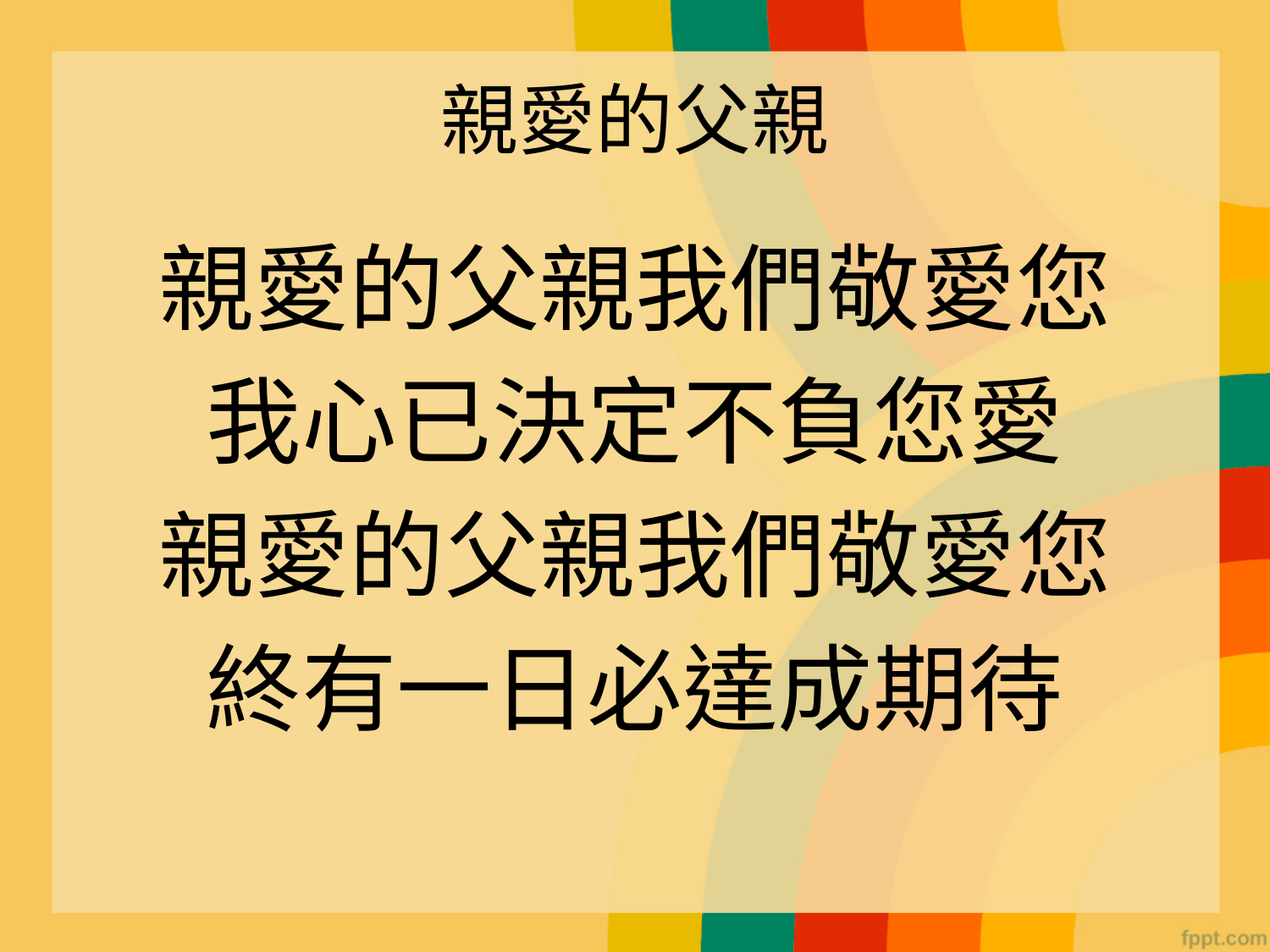

# 親愛的父親
親愛的父親我們敬愛您
我心已決定不負您愛
親愛的父親我們敬愛您
終有一日必達成期待